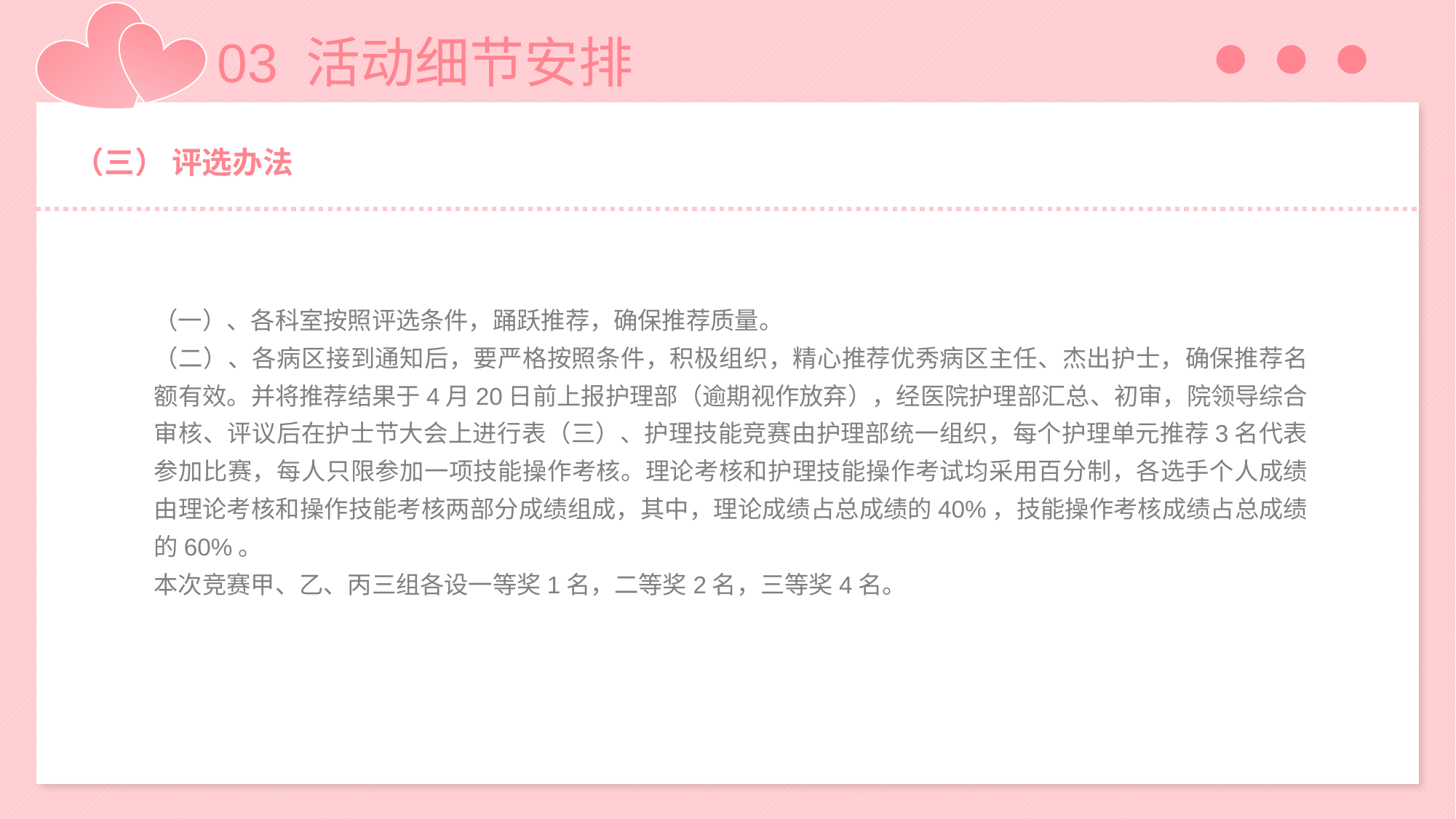

03 活动细节安排
（三） 评选办法
（一）、各科室按照评选条件，踊跃推荐，确保推荐质量。
（二）、各病区接到通知后，要严格按照条件，积极组织，精心推荐优秀病区主任、杰出护士，确保推荐名额有效。并将推荐结果于4月20日前上报护理部（逾期视作放弃），经医院护理部汇总、初审，院领导综合审核、评议后在护士节大会上进行表（三）、护理技能竞赛由护理部统一组织，每个护理单元推荐3名代表参加比赛，每人只限参加一项技能操作考核。理论考核和护理技能操作考试均采用百分制，各选手个人成绩由理论考核和操作技能考核两部分成绩组成，其中，理论成绩占总成绩的40%，技能操作考核成绩占总成绩的60%。
本次竞赛甲、乙、丙三组各设一等奖1名，二等奖2名，三等奖4名。